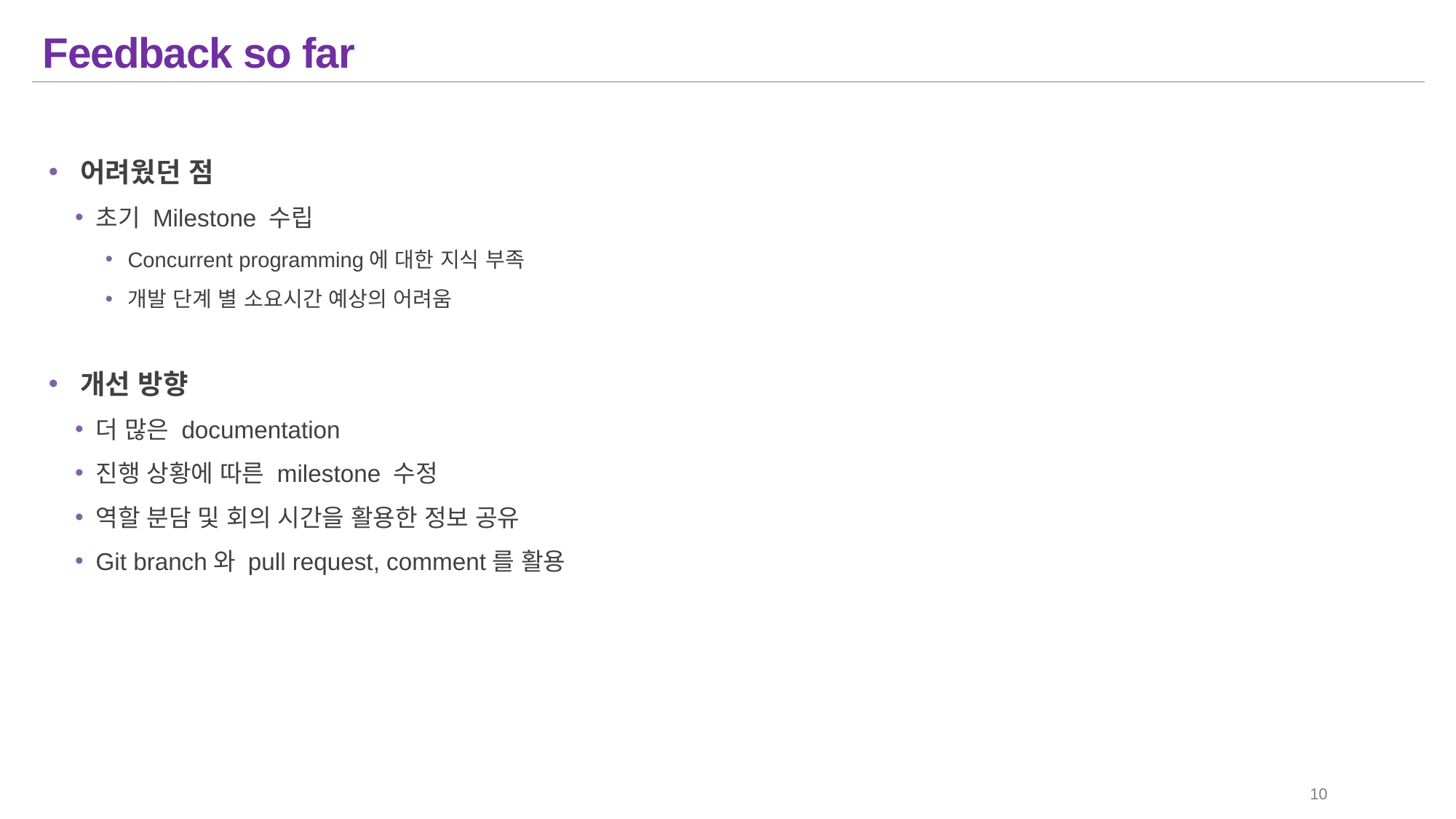

# Feedback so far

어려웠던 점
초기 Milestone 수립
Concurrent programming에 대한 지식 부족
개발 단계 별 소요시간 예상의 어려움

개선 방향
더 많은 documentation
진행 상황에 따른 milestone 수정
역할 분담 및 회의 시간을 활용한 정보 공유
Git branch와 pull request, comment를 활용
10